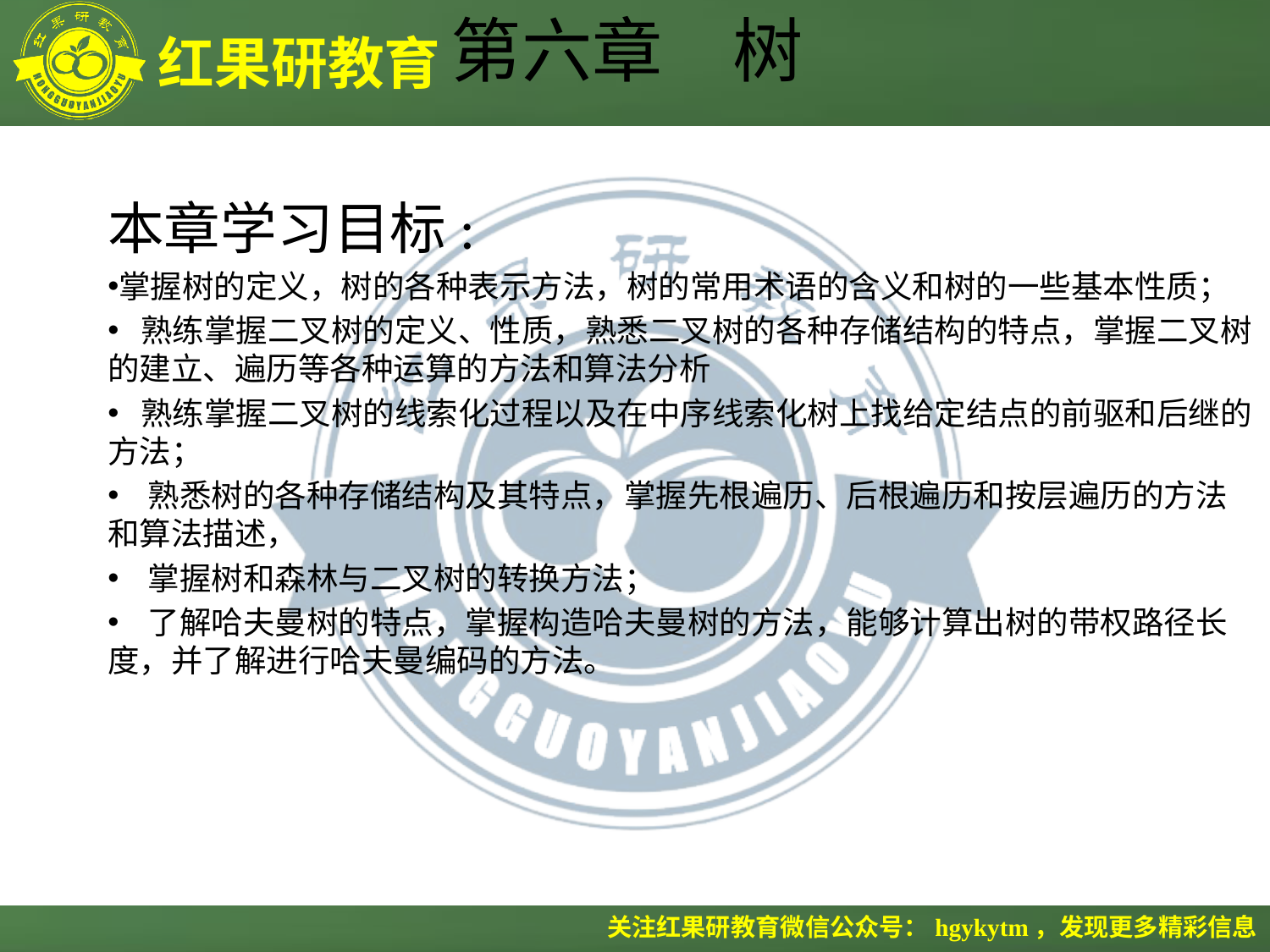

# 第六章　树
本章学习目标:
掌握树的定义，树的各种表示方法，树的常用术语的含义和树的一些基本性质；
  熟练掌握二叉树的定义、性质，熟悉二叉树的各种存储结构的特点，掌握二叉树的建立、遍历等各种运算的方法和算法分析
  熟练掌握二叉树的线索化过程以及在中序线索化树上找给定结点的前驱和后继的方法；
   熟悉树的各种存储结构及其特点，掌握先根遍历、后根遍历和按层遍历的方法和算法描述，
   掌握树和森林与二叉树的转换方法；
   了解哈夫曼树的特点，掌握构造哈夫曼树的方法，能够计算出树的带权路径长度，并了解进行哈夫曼编码的方法。